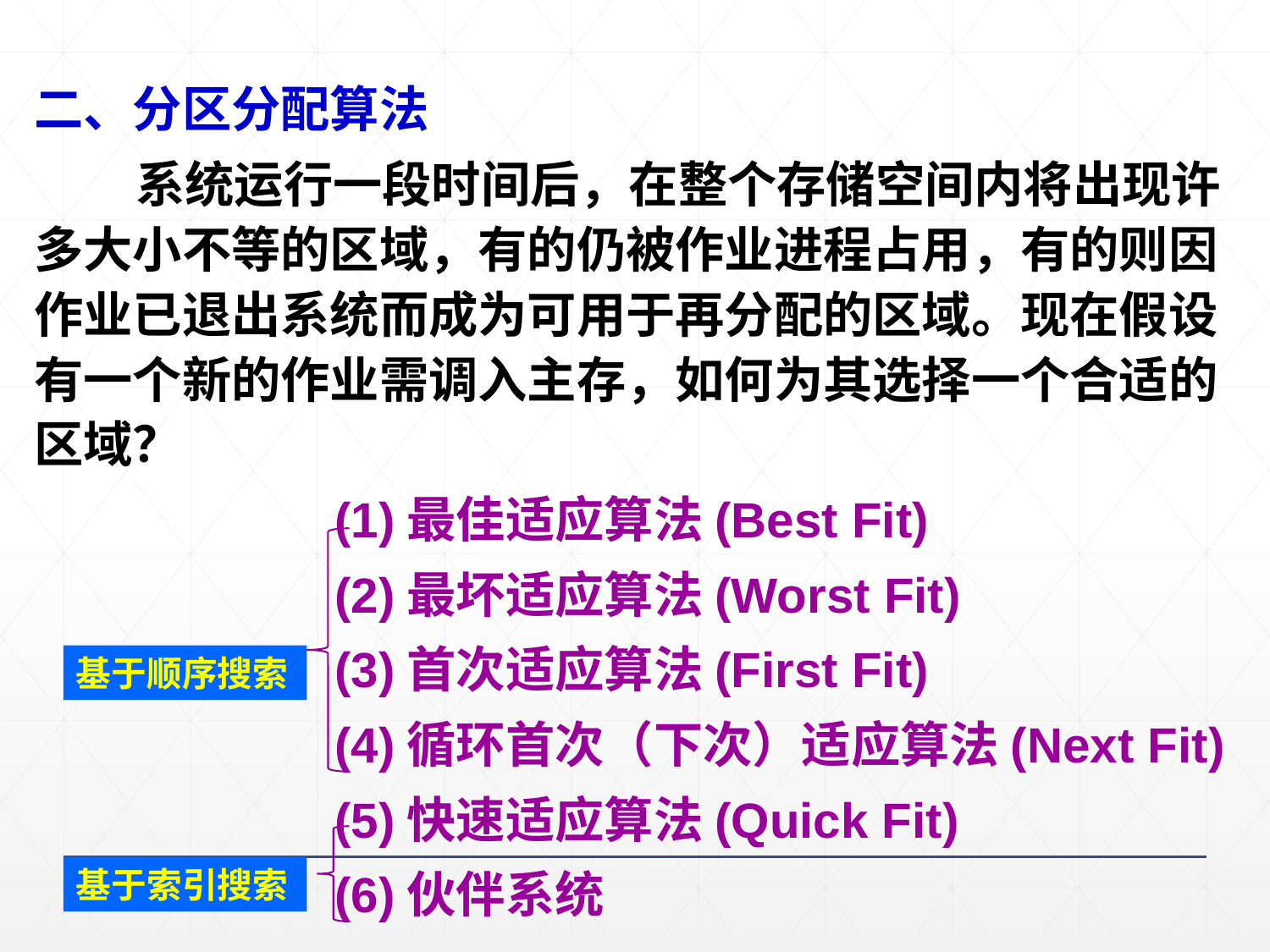

二、分区分配算法
        系统运行一段时间后，在整个存储空间内将出现许多大小不等的区域，有的仍被作业进程占用，有的则因作业已退出系统而成为可用于再分配的区域。现在假设有一个新的作业需调入主存，如何为其选择一个合适的区域？
        (1)最佳适应算法(Best Fit)
        (2)最坏适应算法(Worst Fit)
        (3)首次适应算法(First Fit)
        (4)循环首次（下次）适应算法(Next Fit)
        (5)快速适应算法(Quick Fit)
        (6)伙伴系统

基于顺序搜索

基于索引搜索